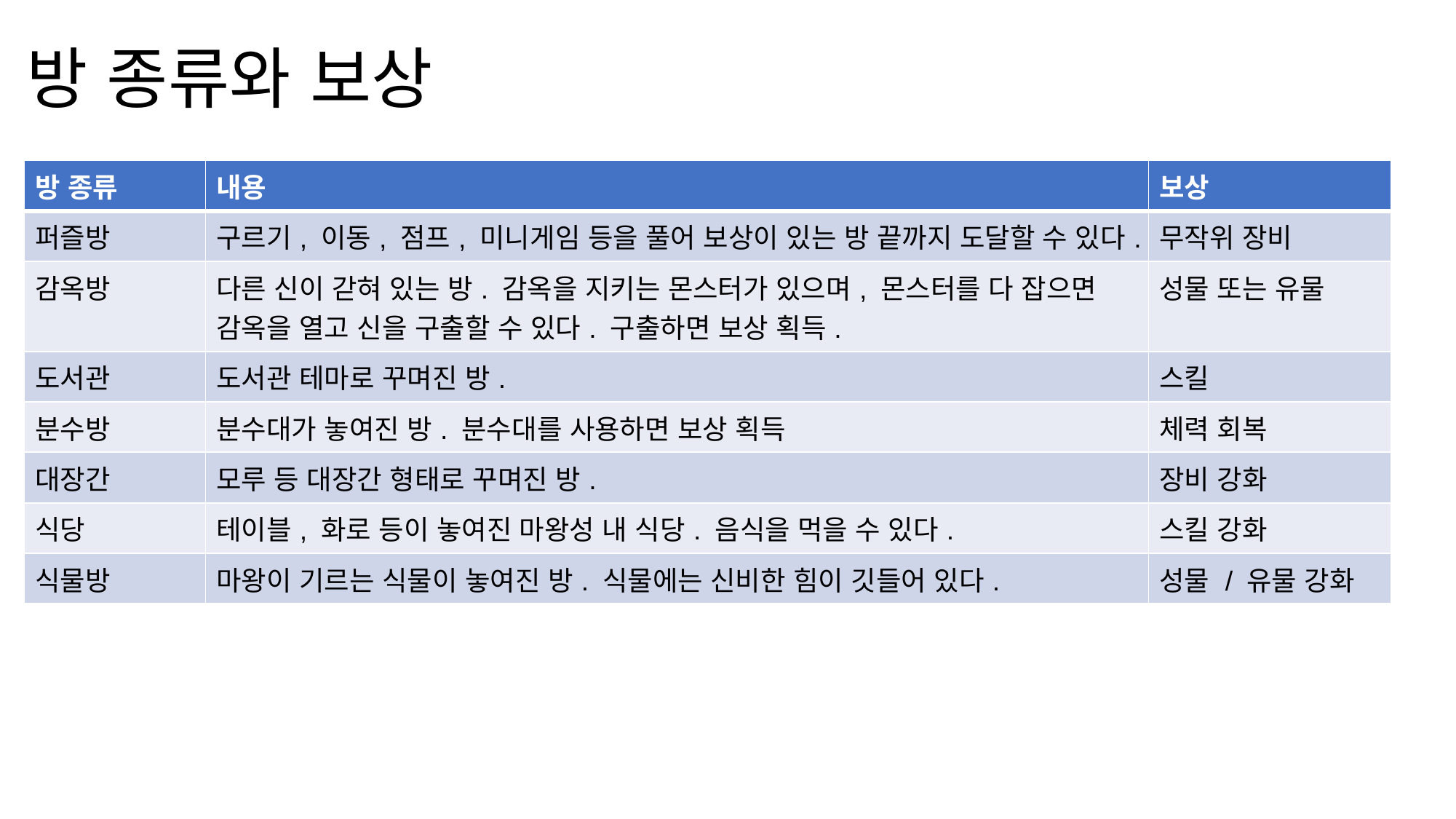

# 방 종류와 보상
| 방 종류 | 내용 | 보상 |
| --- | --- | --- |
| 퍼즐방 | 구르기, 이동, 점프, 미니게임 등을 풀어 보상이 있는 방 끝까지 도달할 수 있다. | 무작위 장비 |
| 감옥방 | 다른 신이 갇혀 있는 방. 감옥을 지키는 몬스터가 있으며, 몬스터를 다 잡으면 감옥을 열고 신을 구출할 수 있다. 구출하면 보상 획득. | 성물 또는 유물 |
| 도서관 | 도서관 테마로 꾸며진 방. | 스킬 |
| 분수방 | 분수대가 놓여진 방. 분수대를 사용하면 보상 획득 | 체력 회복 |
| 대장간 | 모루 등 대장간 형태로 꾸며진 방. | 장비 강화 |
| 식당 | 테이블, 화로 등이 놓여진 마왕성 내 식당. 음식을 먹을 수 있다. | 스킬 강화 |
| 식물방 | 마왕이 기르는 식물이 놓여진 방. 식물에는 신비한 힘이 깃들어 있다. | 성물 / 유물 강화 |